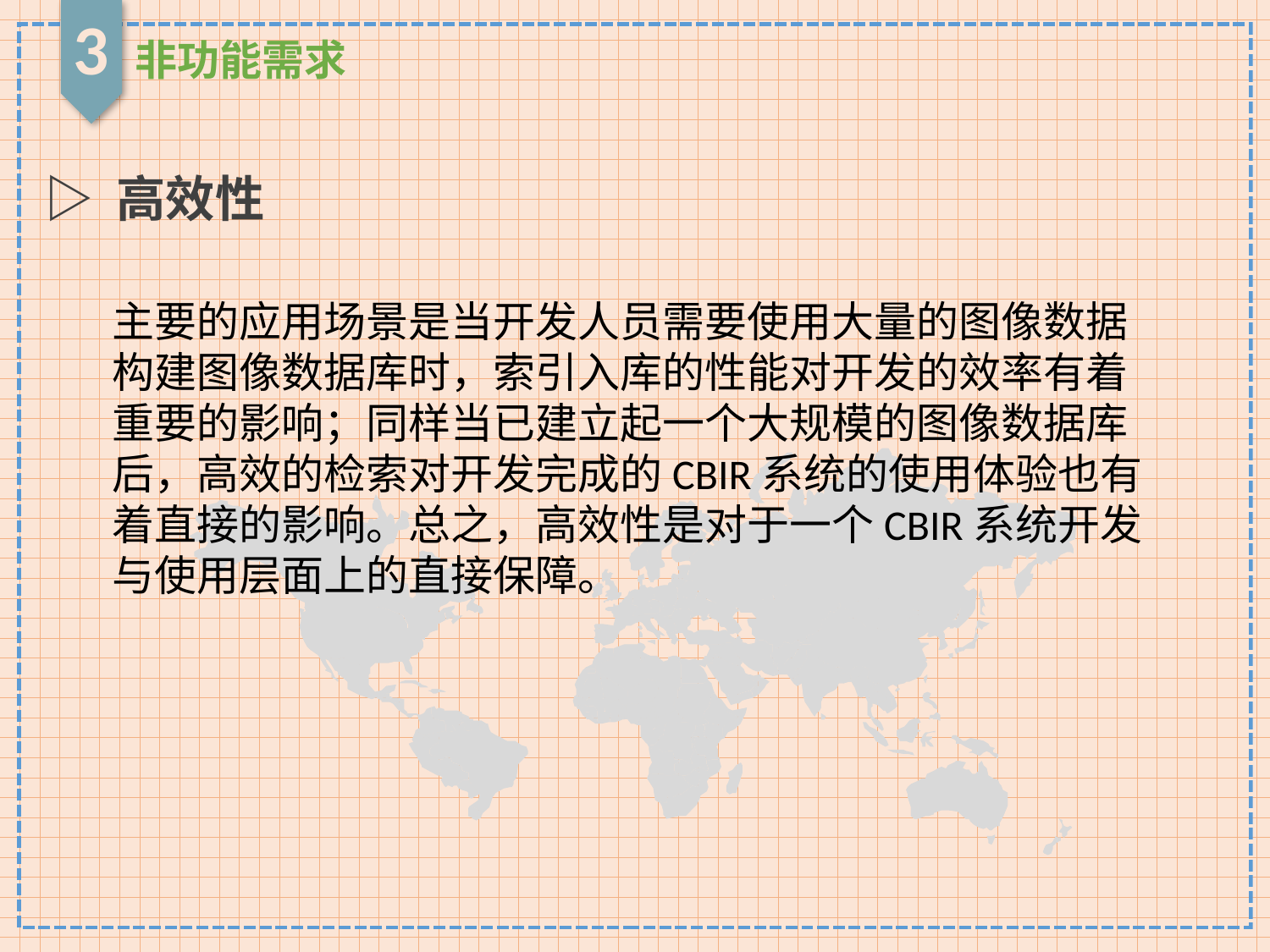

3
非功能需求
▷ 高效性
主要的应用场景是当开发人员需要使用大量的图像数据构建图像数据库时，索引入库的性能对开发的效率有着重要的影响；同样当已建立起一个大规模的图像数据库后，高效的检索对开发完成的CBIR系统的使用体验也有着直接的影响。总之，高效性是对于一个CBIR系统开发与使用层面上的直接保障。